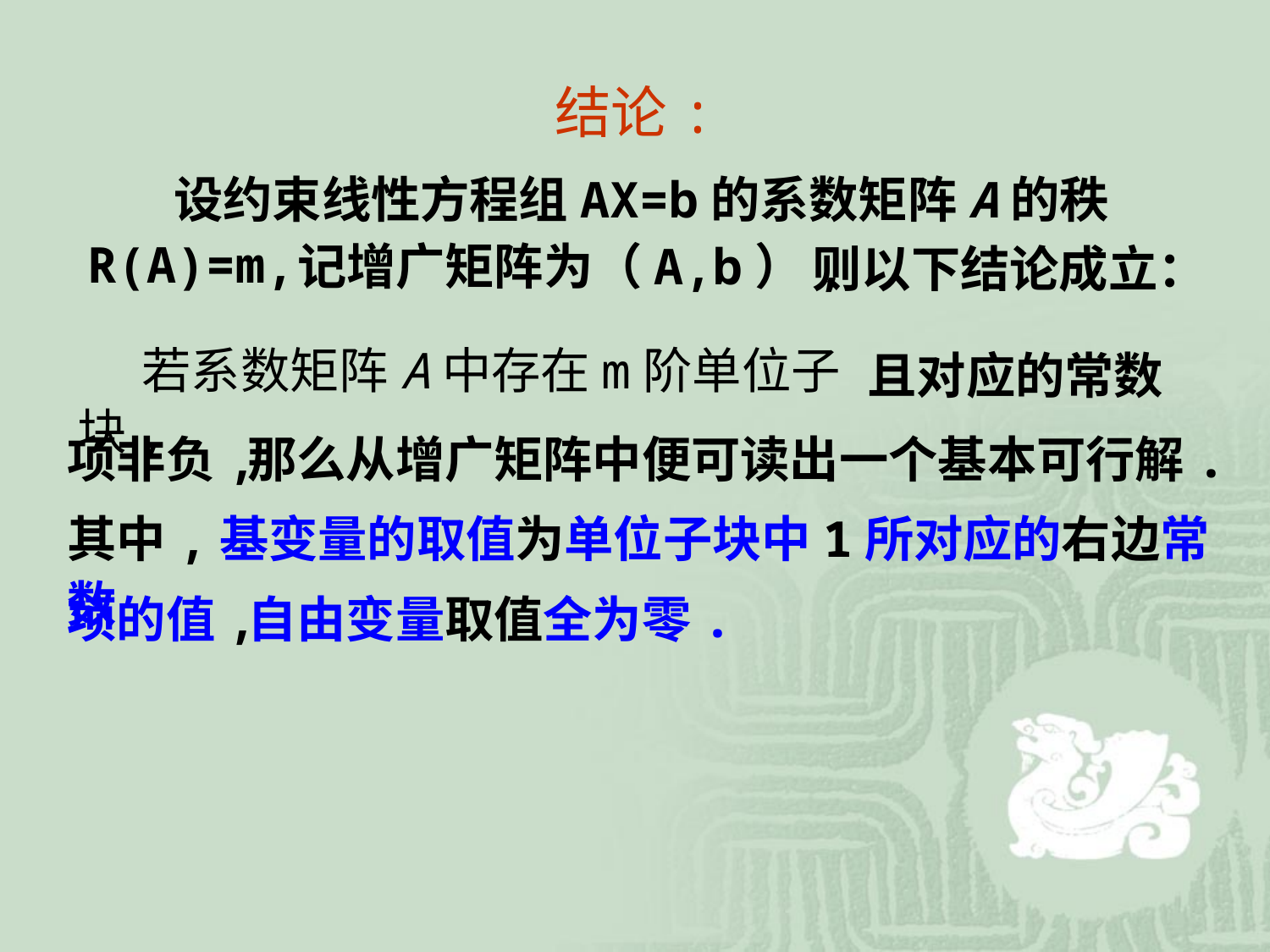

# 结论:
        设约束线性方程组AX=b的系数矩阵A的秩R(A)=m,
记增广矩阵为（A,b）,
则以下结论成立：
    若系数矩阵A中存在m阶单位子块,
且对应的常数
项非负,
那么从增广矩阵中便可读出一个基本可行解.
其中,基变量的取值为单位子块中1所对应的右边常数
项的值,
自由变量取值全为零.